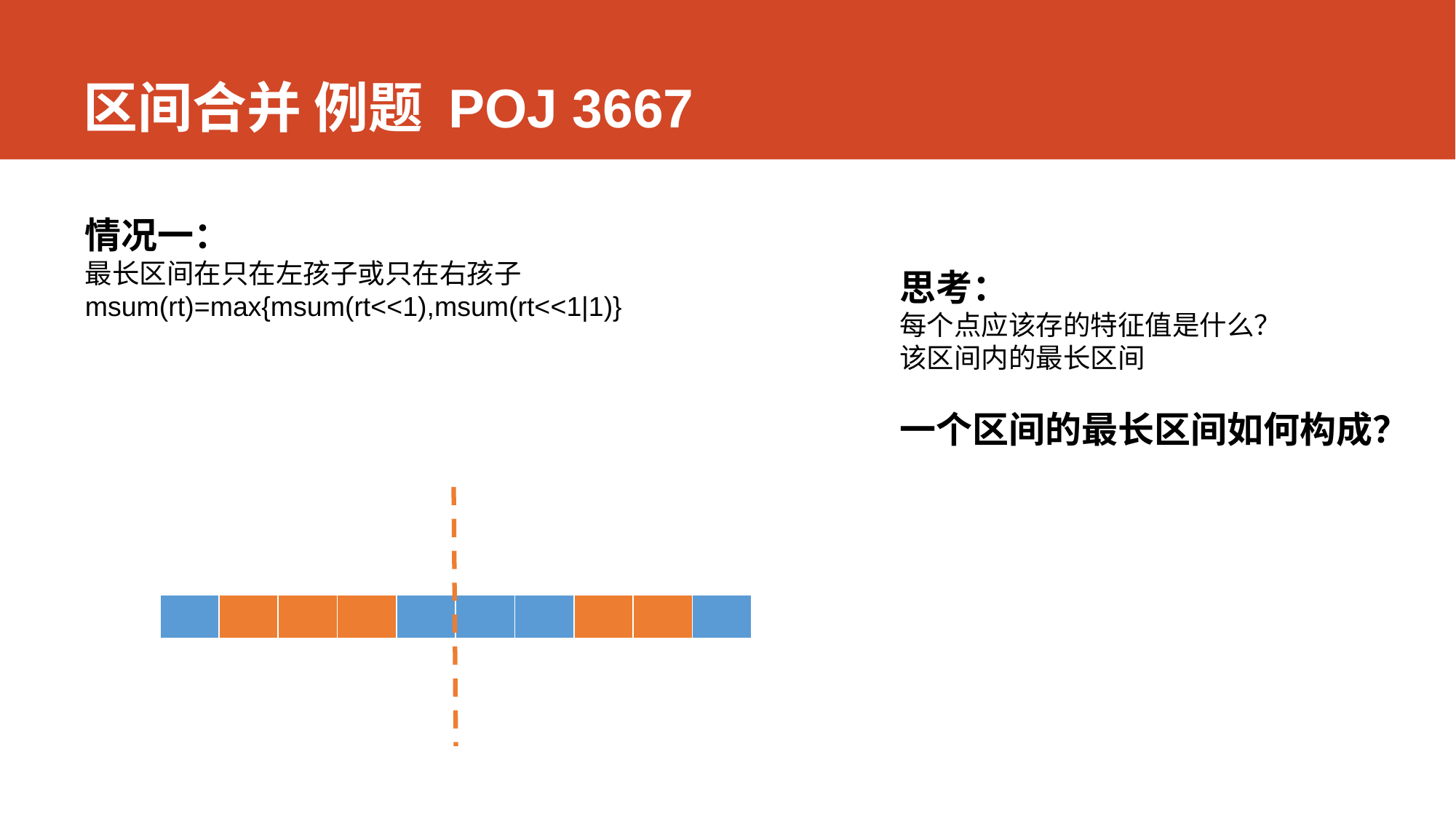

# 区间合并 例题 POJ 3667
情况一：
最长区间在只在左孩子或只在右孩子
msum(rt)=max{msum(rt<<1),msum(rt<<1|1)}
思考：
每个点应该存的特征值是什么？
该区间内的最长区间

一个区间的最长区间如何构成？
|  |  |  |  |  |  |  |  |  |  |
| --- | --- | --- | --- | --- | --- | --- | --- | --- | --- |